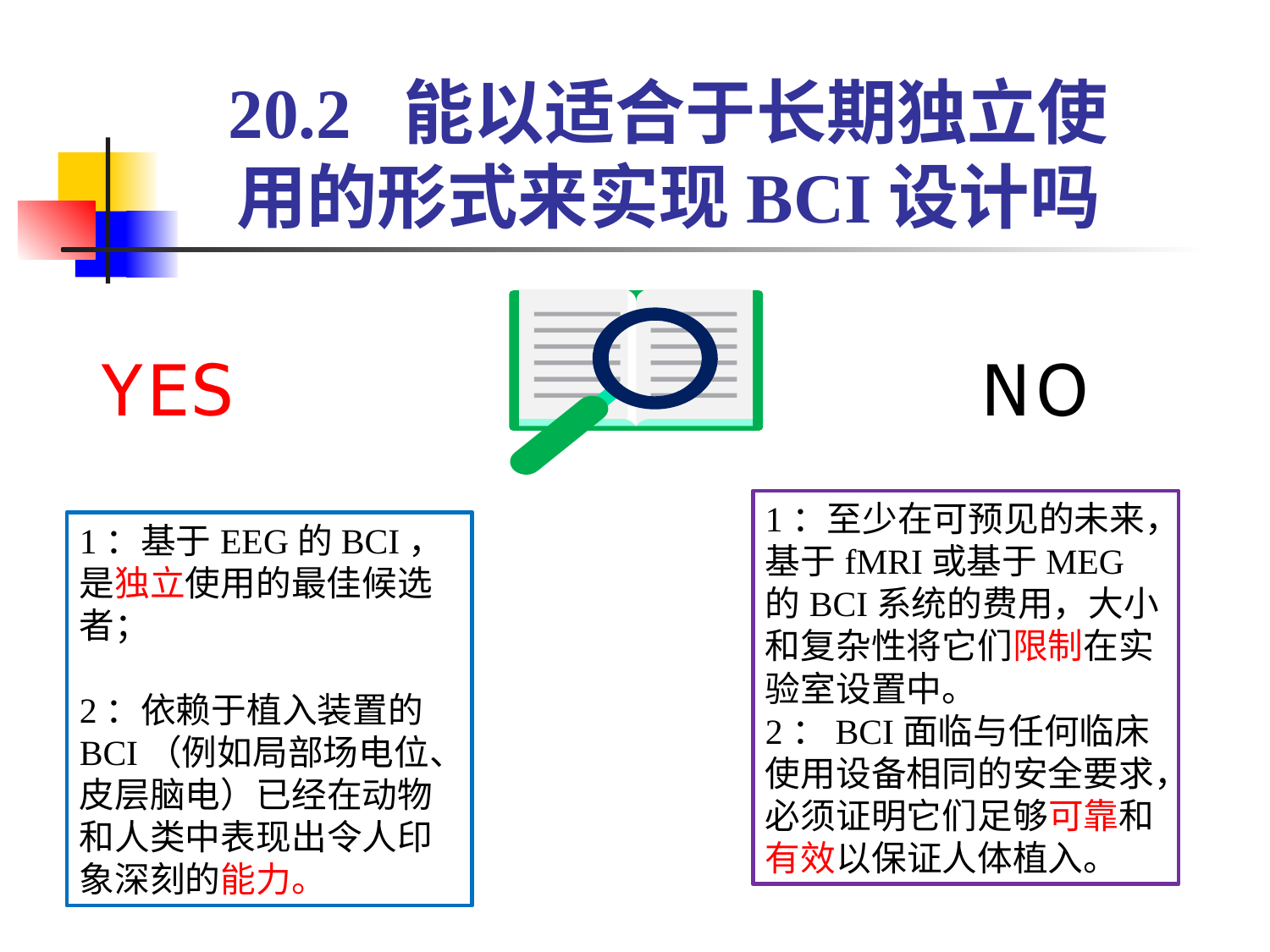

20.2  能以适合于长期独立使用的形式来实现BCI设计吗

YES
NO
1：至少在可预见的未来，
基于fMRI或基于MEG的BCI系统的费用，大小和复杂性将它们限制在实验室设置中。
2：BCI面临与任何临床使用设备相同的安全要求，必须证明它们足够可靠和有效以保证人体植入。
1：基于EEG的BCI，是独立使用的最佳候选者；

2：依赖于植入装置的BCI（例如局部场电位、皮层脑电）已经在动物和人类中表现出令人印象深刻的能力。